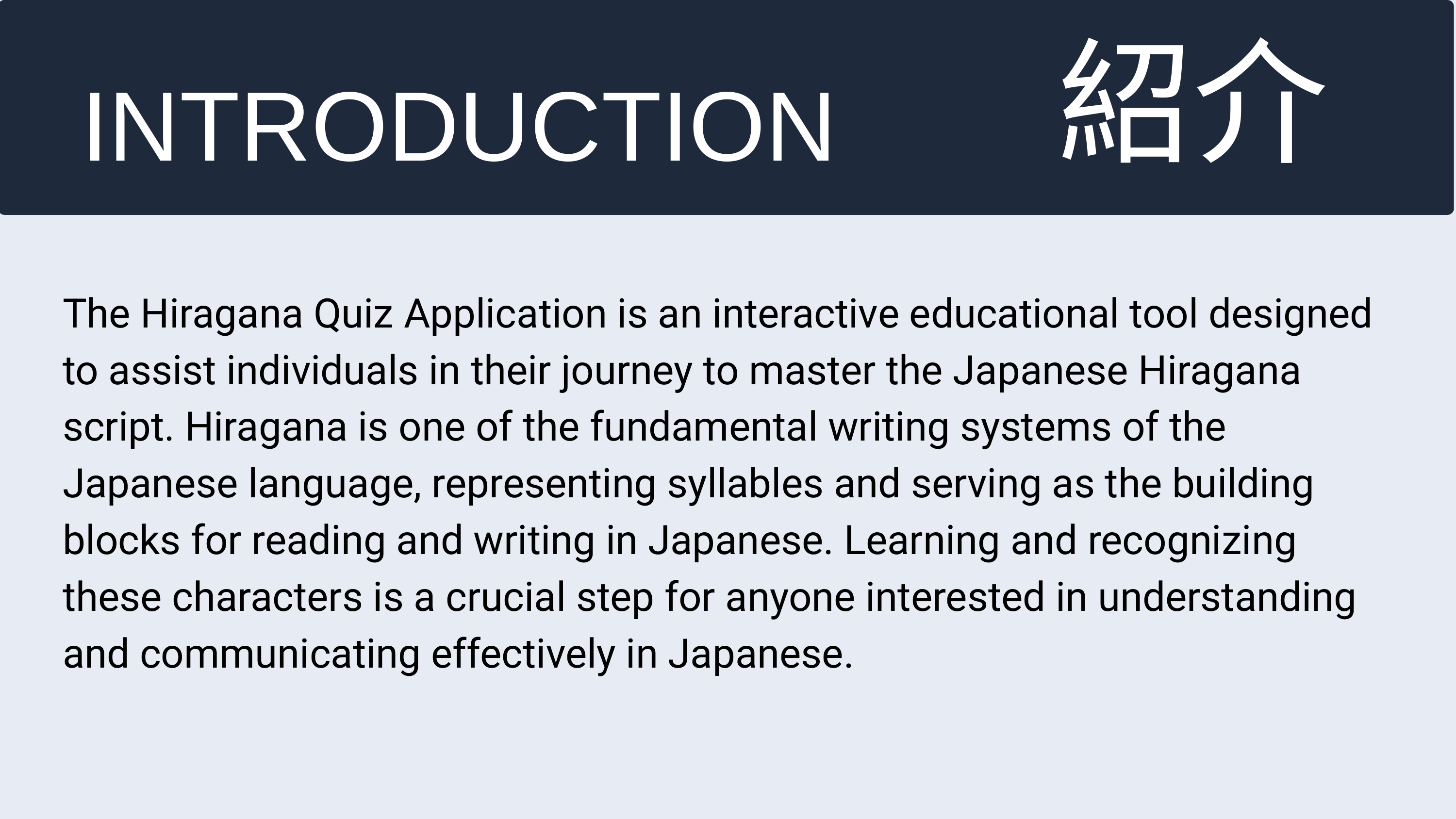

紹介
INTRODUCTION
The Hiragana Quiz Application is an interactive educational tool designed to assist individuals in their journey to master the Japanese Hiragana script. Hiragana is one of the fundamental writing systems of the Japanese language, representing syllables and serving as the building blocks for reading and writing in Japanese. Learning and recognizing these characters is a crucial step for anyone interested in understanding and communicating effectively in Japanese.